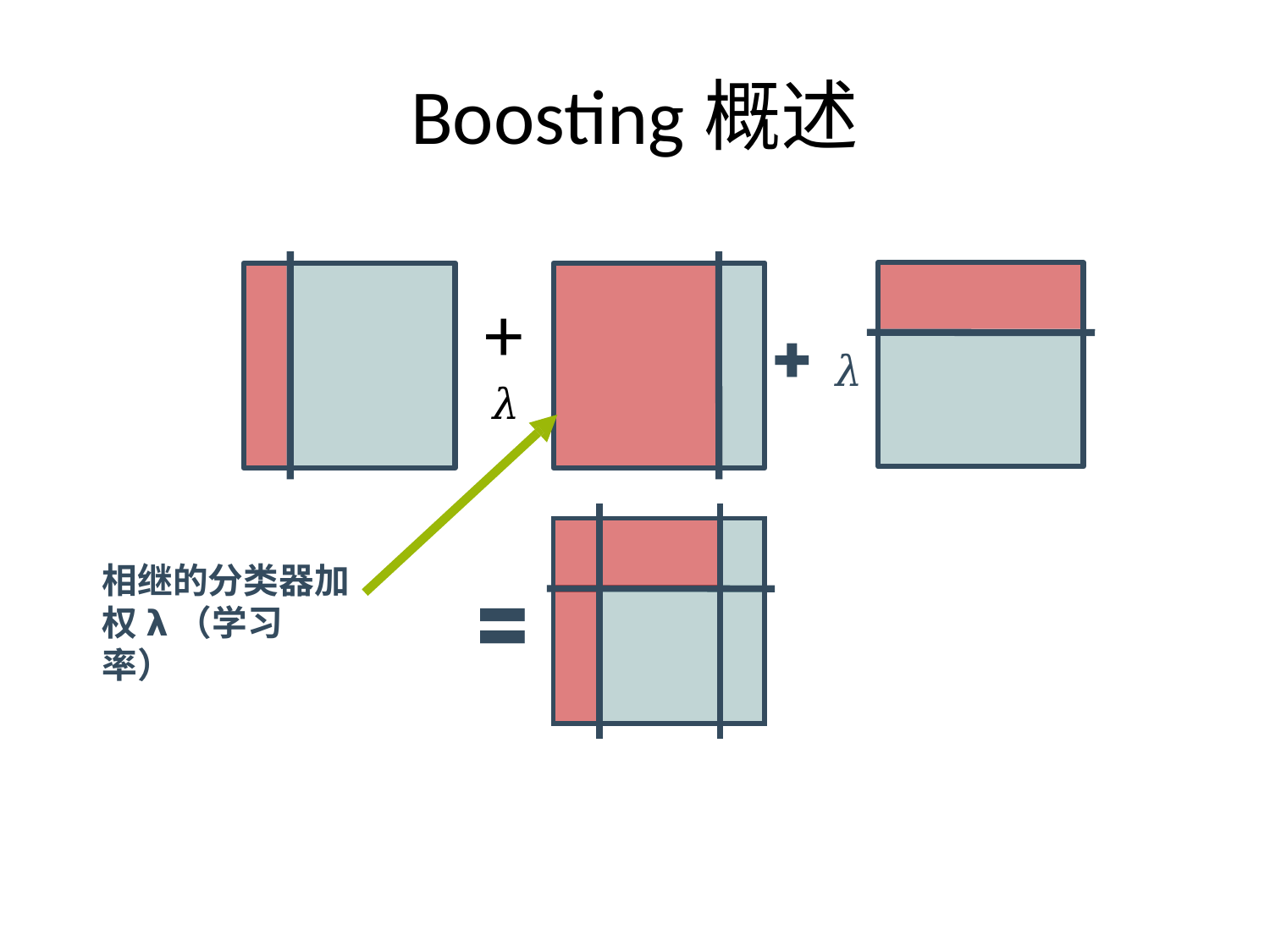

Boosting概述

# + 𝜆
+ 𝜆

|  |  |  |
| --- | --- | --- |
|  |  |  |
|  |  |  |
|  |  |  |
=
相继的分类器加权λ（学习率）